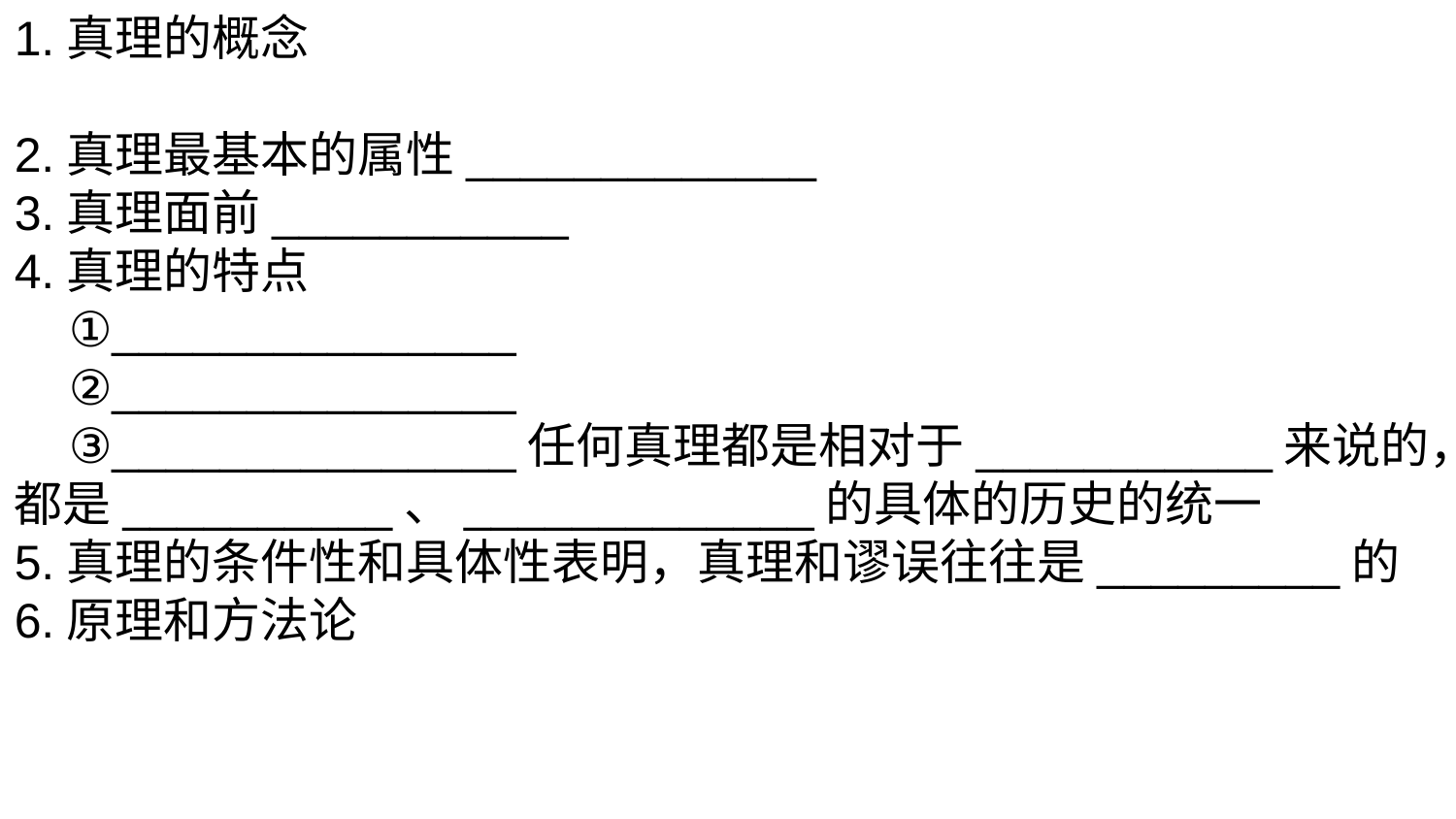

1.真理的概念

2.真理最基本的属性_____________
3.真理面前___________
4.真理的特点
    ①_______________
    ②_______________
    ③_______________任何真理都是相对于___________来说的，都是__________、_____________的具体的历史的统一
5.真理的条件性和具体性表明，真理和谬误往往是_________的
6.原理和方法论